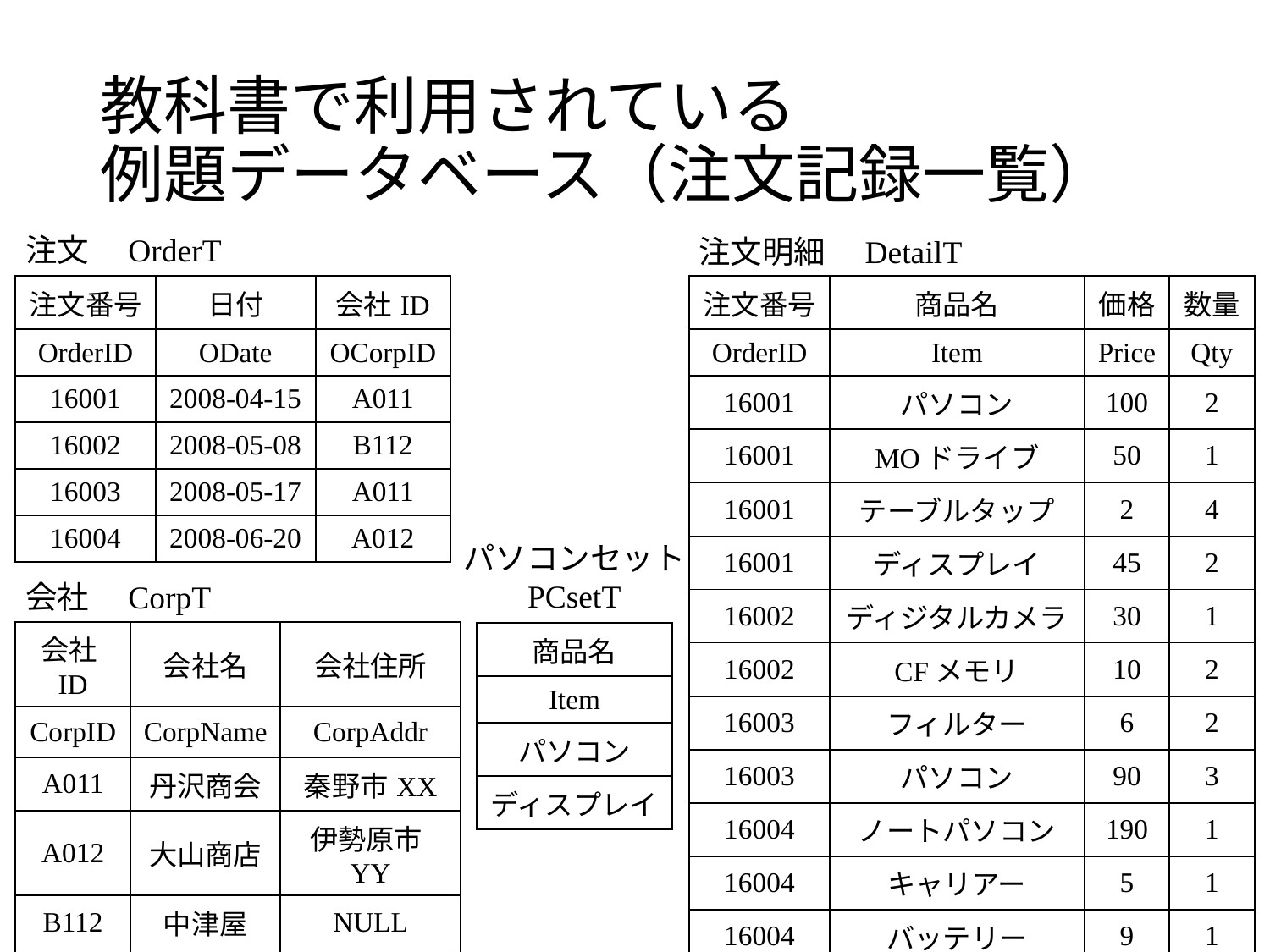

# 教科書で利用されている 例題データベース（注文記録一覧）
注文　OrderT
注文明細　DetailT
| 注文番号 | 日付 | 会社ID |
| --- | --- | --- |
| OrderID | ODate | OCorpID |
| 16001 | 2008-04-15 | A011 |
| 16002 | 2008-05-08 | B112 |
| 16003 | 2008-05-17 | A011 |
| 16004 | 2008-06-20 | A012 |
| 注文番号 | 商品名 | 価格 | 数量 |
| --- | --- | --- | --- |
| OrderID | Item | Price | Qty |
| 16001 | パソコン | 100 | 2 |
| 16001 | MOドライブ | 50 | 1 |
| 16001 | テーブルタップ | 2 | 4 |
| 16001 | ディスプレイ | 45 | 2 |
| 16002 | ディジタルカメラ | 30 | 1 |
| 16002 | CFメモリ | 10 | 2 |
| 16003 | フィルター | 6 | 2 |
| 16003 | パソコン | 90 | 3 |
| 16004 | ノートパソコン | 190 | 1 |
| 16004 | キャリアー | 5 | 1 |
| 16004 | バッテリー | 9 | 1 |
| 16004 | ディスプレイ | 40 | 3 |
パソコンセット
PCsetT
会社　CorpT
| 会社ID | 会社名 | 会社住所 |
| --- | --- | --- |
| CorpID | CorpName | CorpAddr |
| A011 | 丹沢商会 | 秦野市XX |
| A012 | 大山商店 | 伊勢原市YY |
| B112 | 中津屋 | NULL |
| C113 | 墨田書店 | 東京都ZZ |
| 商品名 |
| --- |
| Item |
| パソコン |
| ディスプレイ |